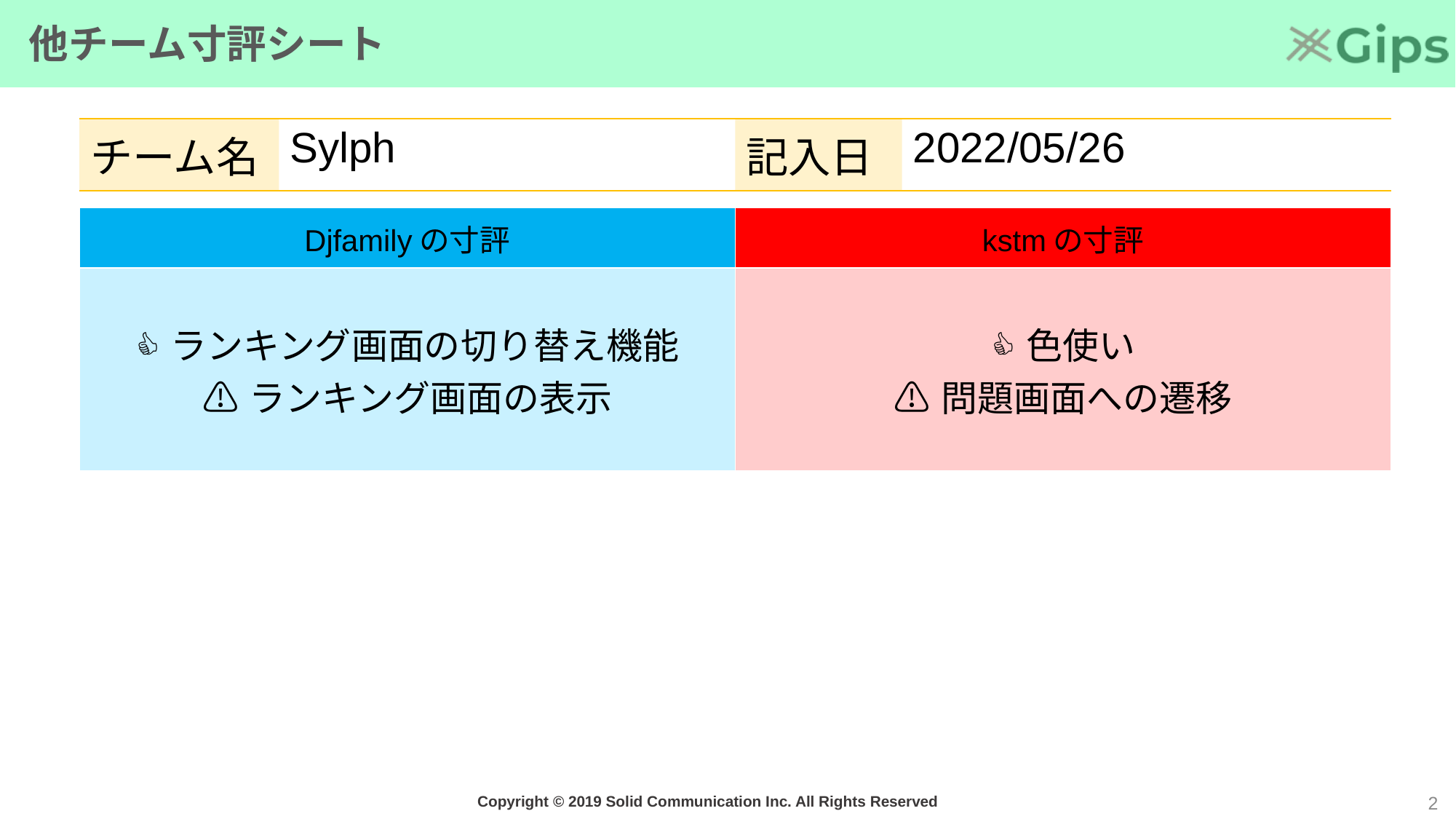

# 他チーム寸評シート
| チーム名 | Sylph | 記入日 | 2022/05/26 |
| --- | --- | --- | --- |
| Djfamilyの寸評 | kstmの寸評 |
| --- | --- |
| 👍ランキング画面の切り替え機能 ⚠ランキング画面の表示 | 👍色使い ⚠問題画面への遷移 |
2